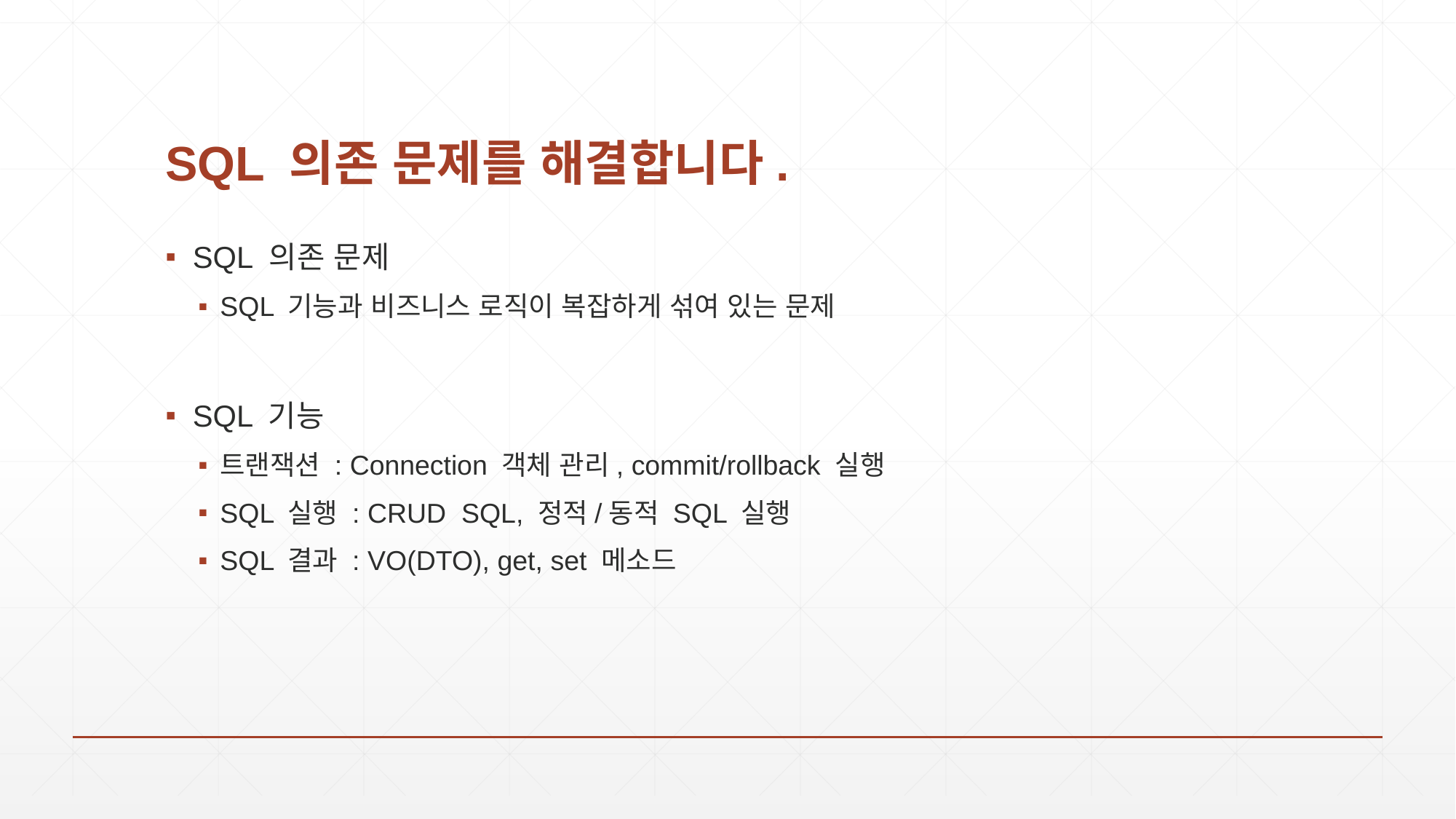

# SQL 의존 문제를 해결합니다.
SQL 의존 문제
SQL 기능과 비즈니스 로직이 복잡하게 섞여 있는 문제

SQL 기능
트랜잭션 : Connection 객체 관리, commit/rollback 실행
SQL 실행 : CRUD  SQL, 정적/동적 SQL 실행
SQL 결과 : VO(DTO), get, set 메소드